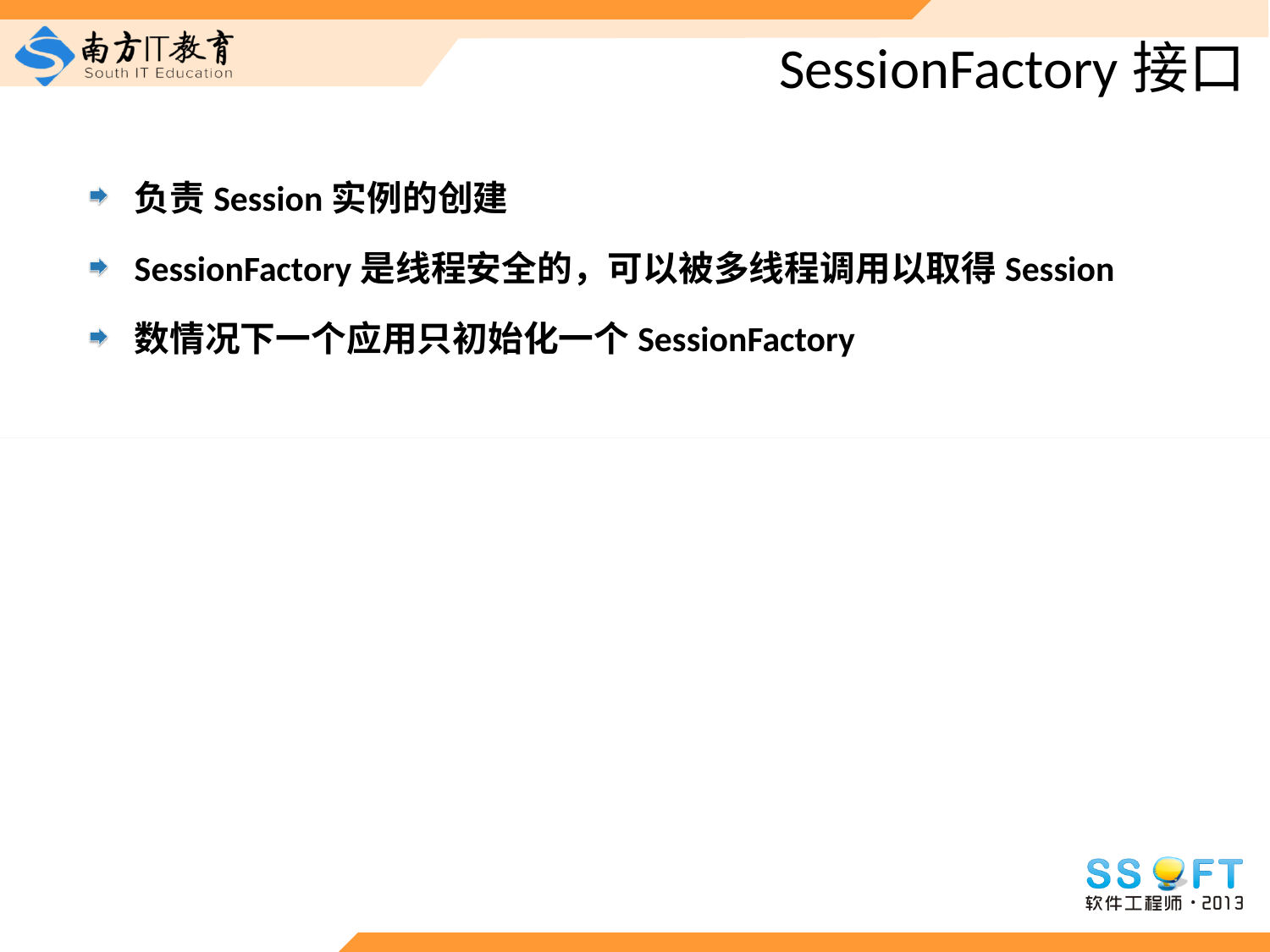

# SessionFactory接口
负责Session实例的创建
SessionFactory是线程安全的，可以被多线程调用以取得Session
数情况下一个应用只初始化一个SessionFactory